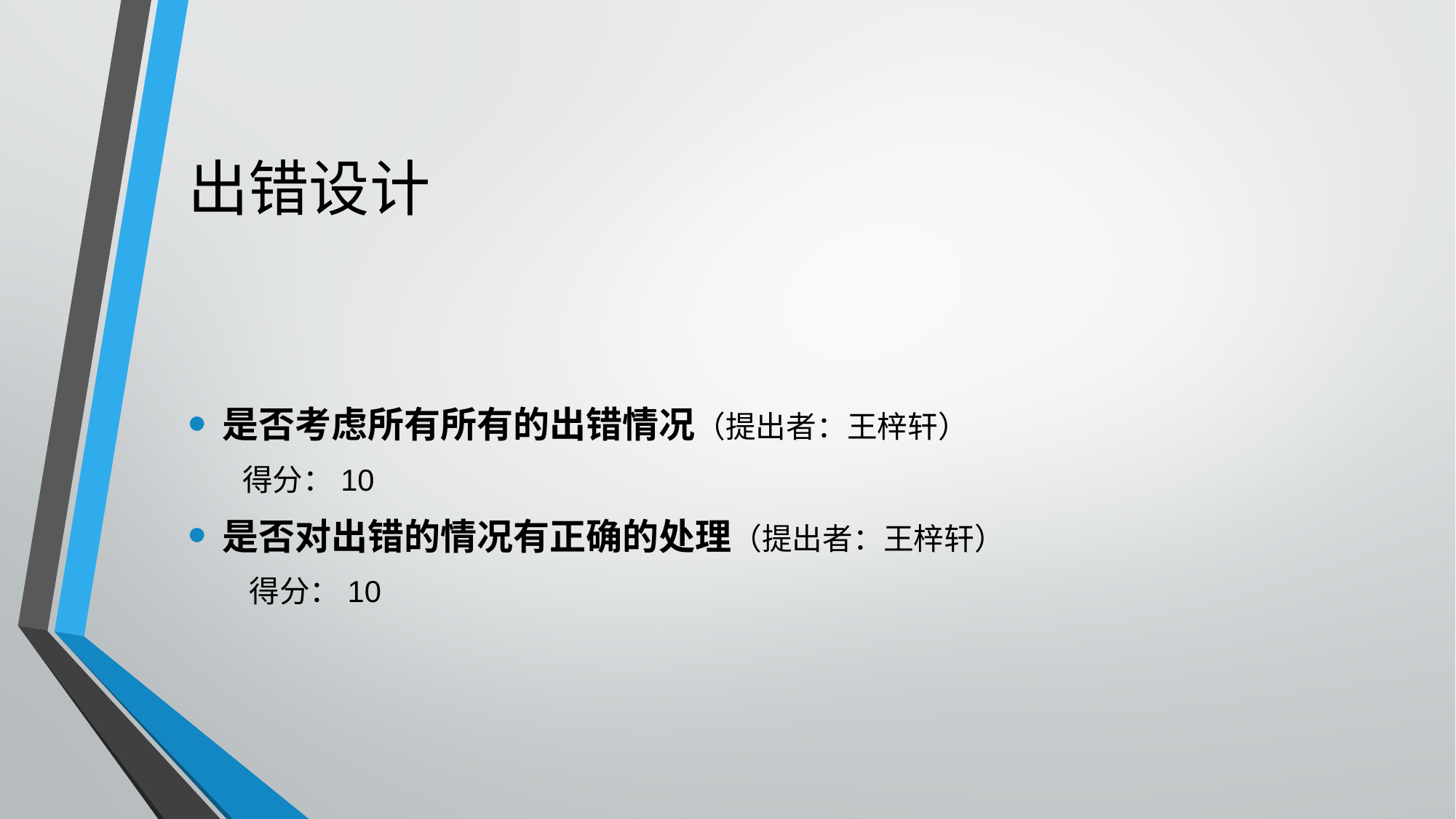

# 出错设计
是否考虑所有所有的出错情况（提出者：王梓轩）
       得分：10
是否对出错的情况有正确的处理（提出者：王梓轩）
        得分：10